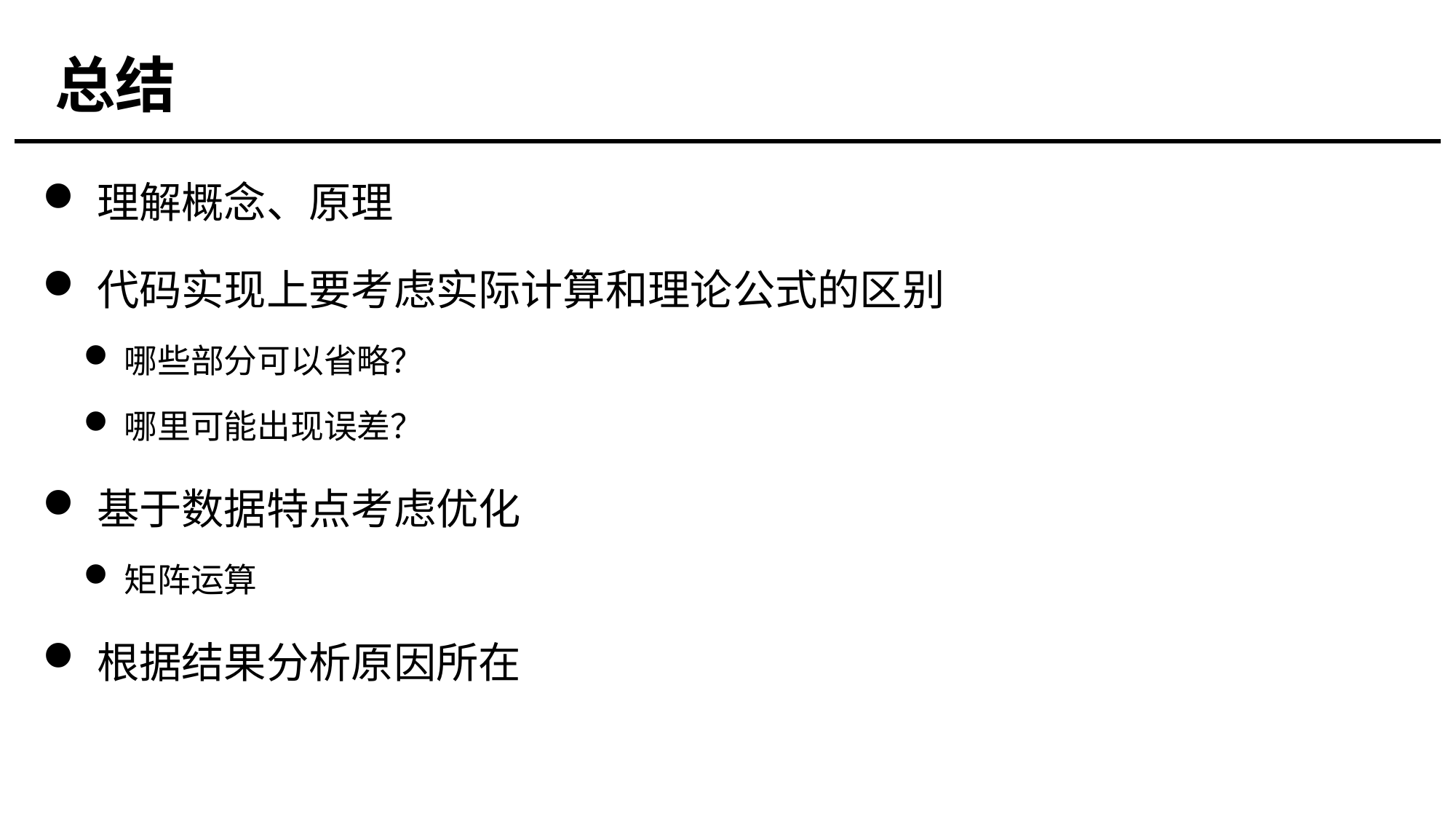

# 总结
理解概念、原理
代码实现上要考虑实际计算和理论公式的区别
哪些部分可以省略？
哪里可能出现误差？
基于数据特点考虑优化
矩阵运算
根据结果分析原因所在

12